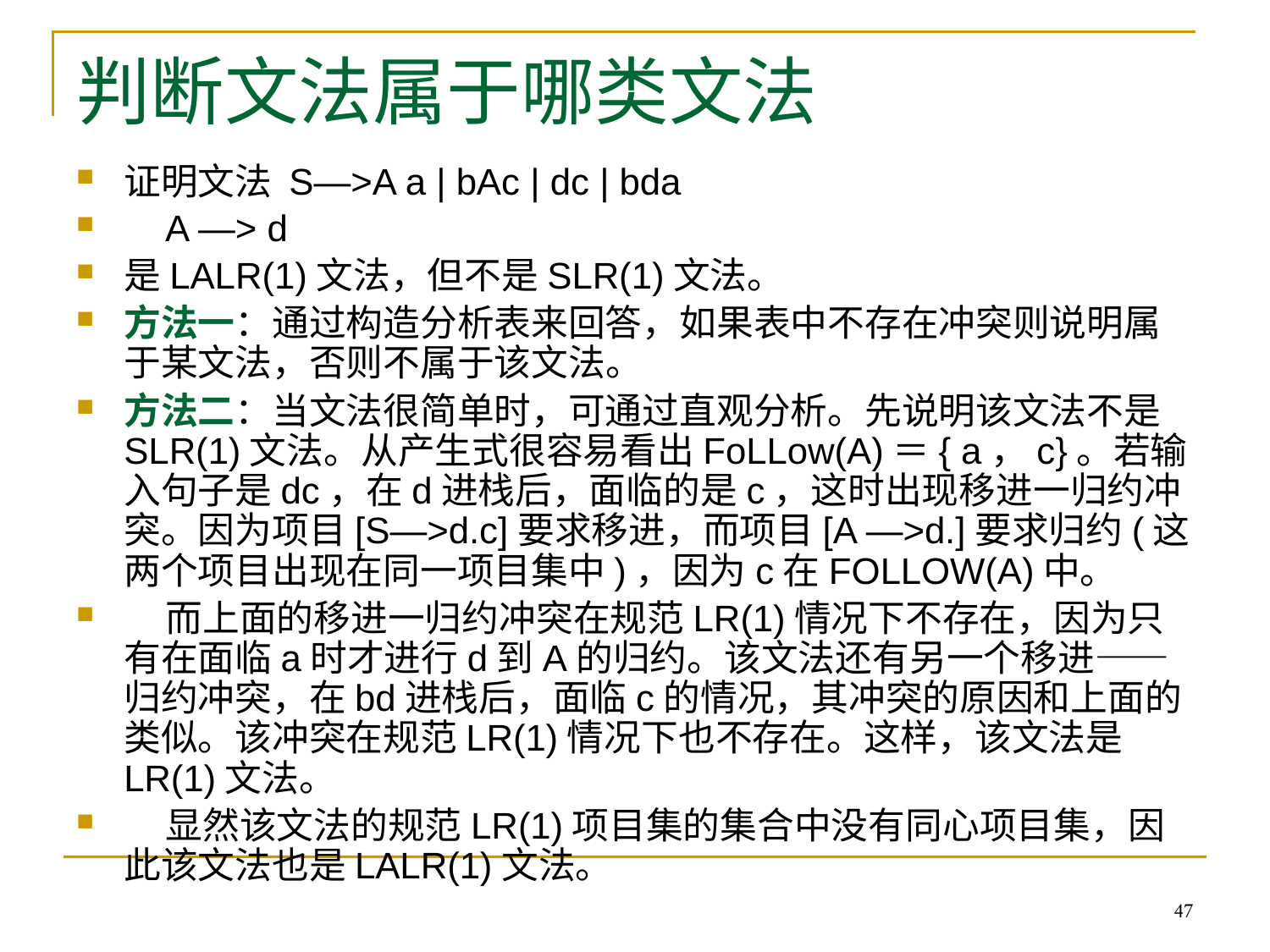

# 判断文法属于哪类文法
证明文法 S—>A a | bAc | dc | bda
    A —> d
是LALR(1)文法，但不是SLR(1)文法。
方法一：通过构造分析表来回答，如果表中不存在冲突则说明属于某文法，否则不属于该文法。
方法二：当文法很简单时，可通过直观分析。先说明该文法不是SLR(1)文法。从产生式很容易看出FoLLow(A)＝{ a，c}。若输入句子是dc，在d进栈后，面临的是c，这时出现移进一归约冲突。因为项目[S—>d.c]要求移进，而项目[A —>d.]要求归约(这两个项目出现在同一项目集中)，因为c在FOLLOW(A)中。
    而上面的移进一归约冲突在规范LR(1)情况下不存在，因为只有在面临a时才进行d到A的归约。该文法还有另一个移进——归约冲突，在bd进栈后，面临c的情况，其冲突的原因和上面的类似。该冲突在规范LR(1)情况下也不存在。这样，该文法是LR(1)文法。
    显然该文法的规范LR(1)项目集的集合中没有同心项目集，因此该文法也是LALR(1)文法。

47